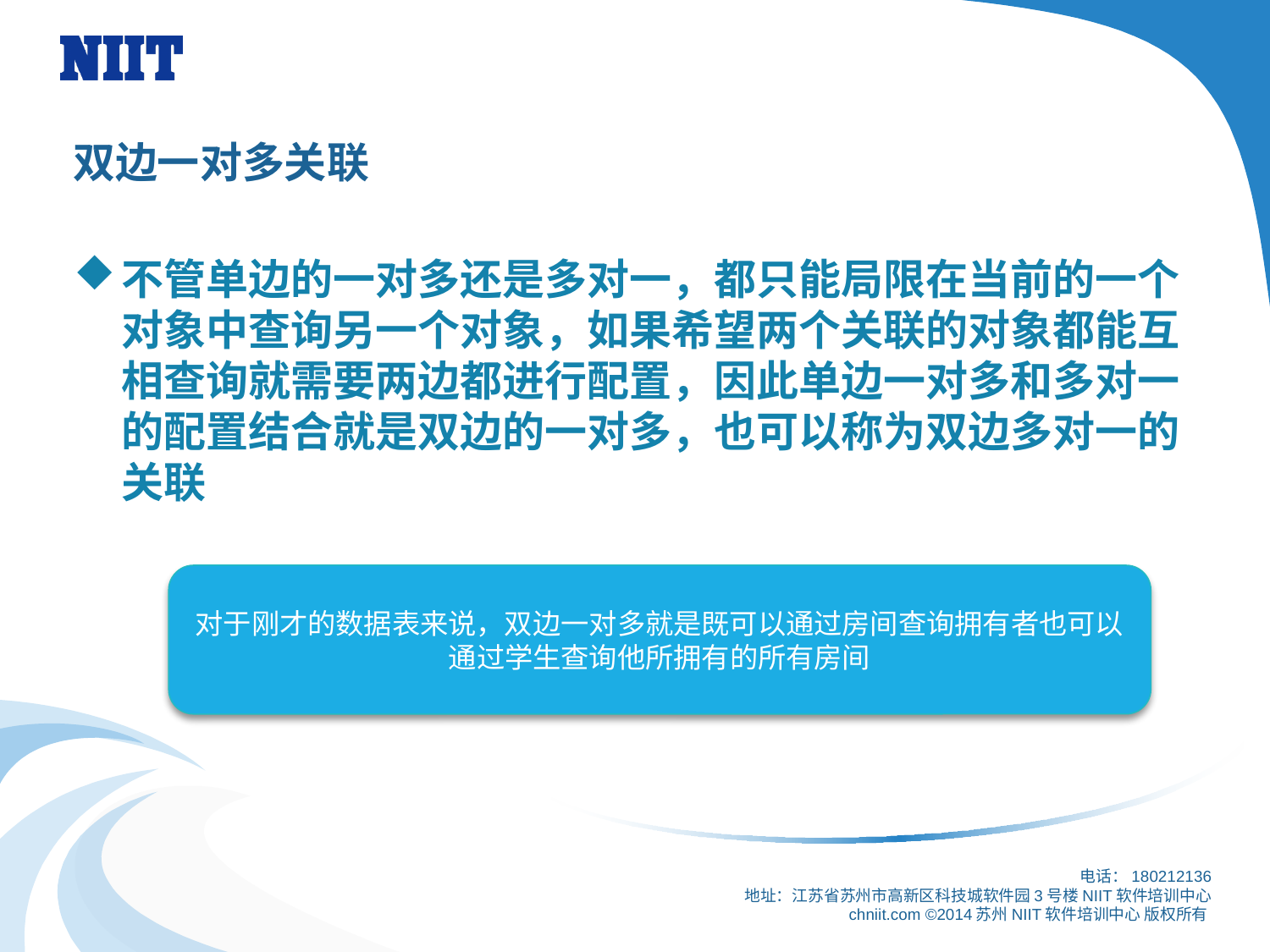

# 双边一对多关联
不管单边的一对多还是多对一，都只能局限在当前的一个对象中查询另一个对象，如果希望两个关联的对象都能互相查询就需要两边都进行配置，因此单边一对多和多对一的配置结合就是双边的一对多，也可以称为双边多对一的关联
对于刚才的数据表来说，双边一对多就是既可以通过房间查询拥有者也可以通过学生查询他所拥有的所有房间